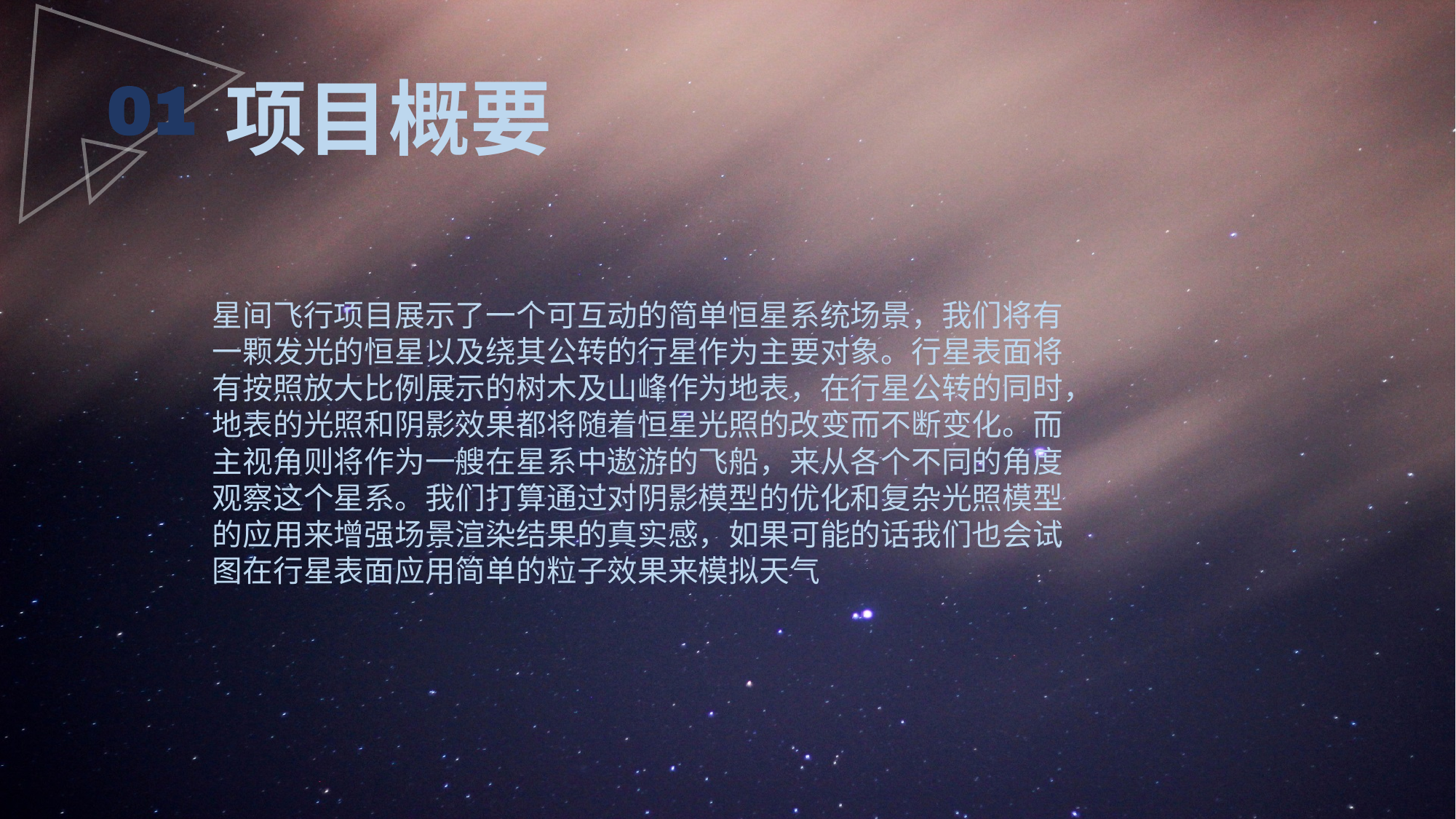

01

项目概要
星间飞行项目展示了一个可互动的简单恒星系统场景，我们将有一颗发光的恒星以及绕其公转的行星作为主要对象。行星表面将有按照放大比例展示的树木及山峰作为地表，在行星公转的同时，地表的光照和阴影效果都将随着恒星光照的改变而不断变化。而主视角则将作为一艘在星系中遨游的飞船，来从各个不同的角度观察这个星系。我们打算通过对阴影模型的优化和复杂光照模型的应用来增强场景渲染结果的真实感，如果可能的话我们也会试图在行星表面应用简单的粒子效果来模拟天气